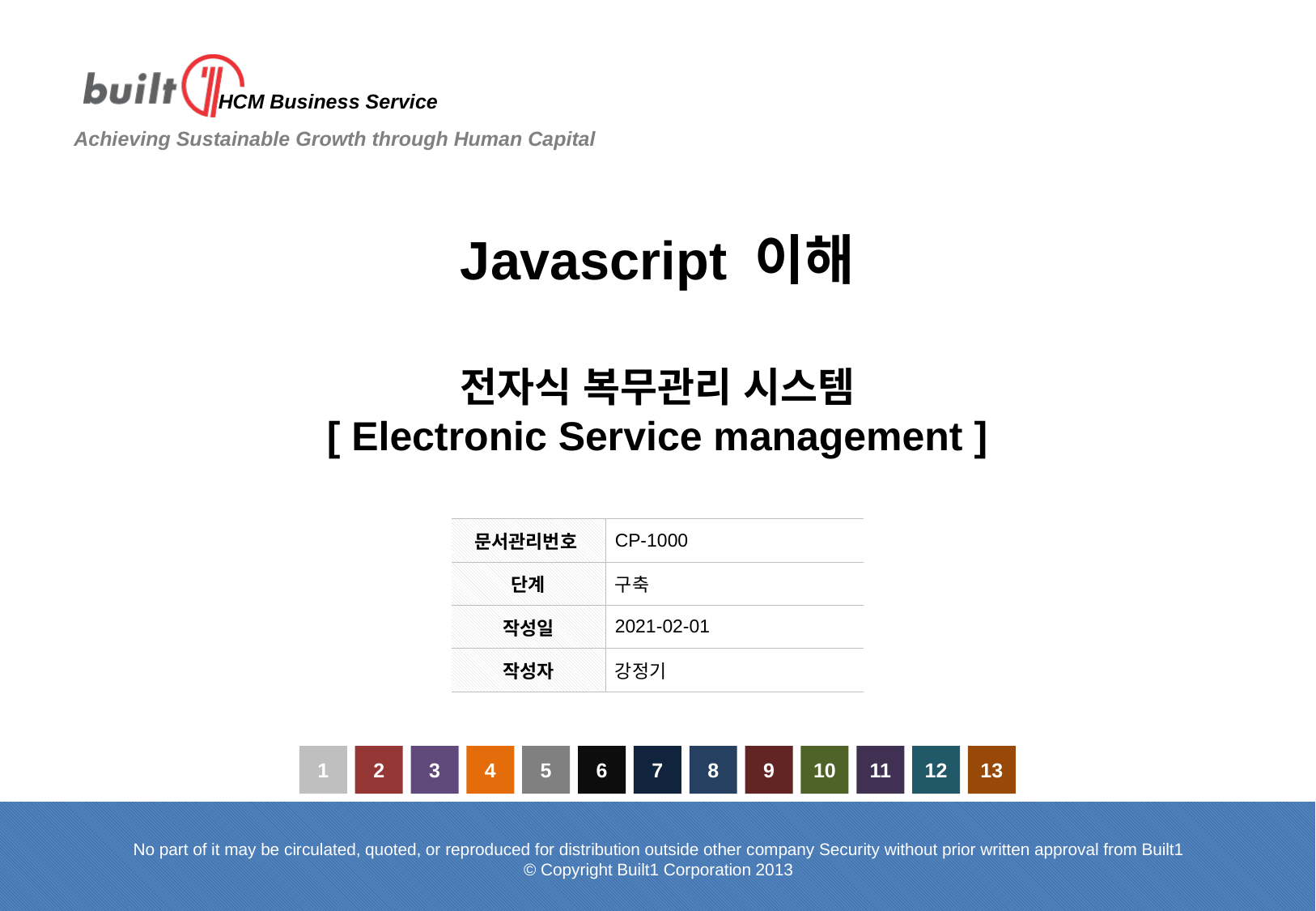

Javascript 이해
# 전자식 복무관리 시스템 [ Electronic Service management ]
| 문서관리번호 | CP-1000 |
| --- | --- |
| 단계 | 구축 |
| 작성일 | 2021-02-01 |
| 작성자 | 강정기 |